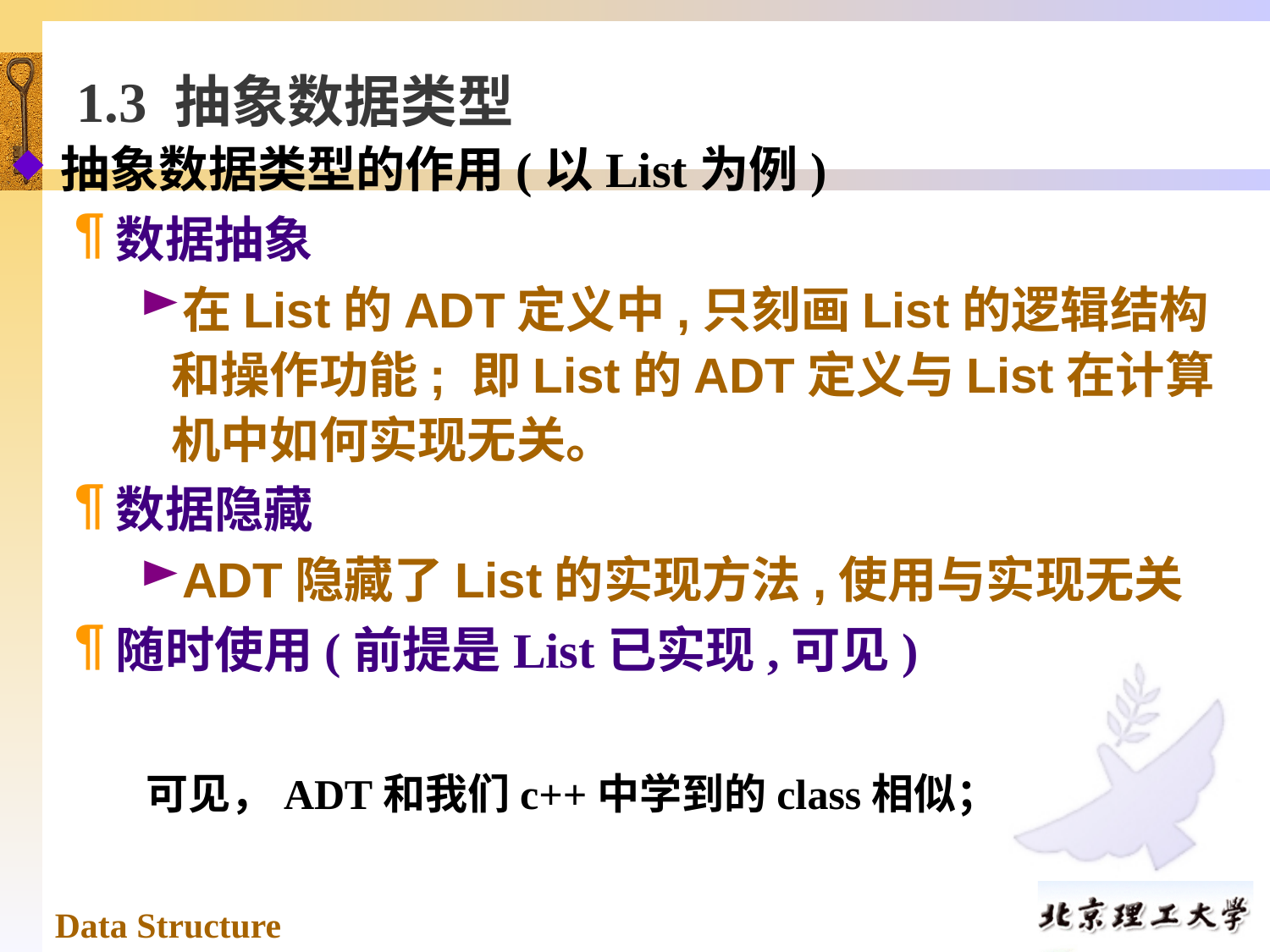

# 1.3 抽象数据类型
抽象数据类型的作用(以List为例)
数据抽象
在List的ADT定义中,只刻画List的逻辑结构和操作功能; 即List的ADT定义与List在计算机中如何实现无关。
数据隐藏
ADT隐藏了List的实现方法,使用与实现无关
随时使用(前提是List已实现,可见)
可见，ADT和我们c++中学到的class相似；